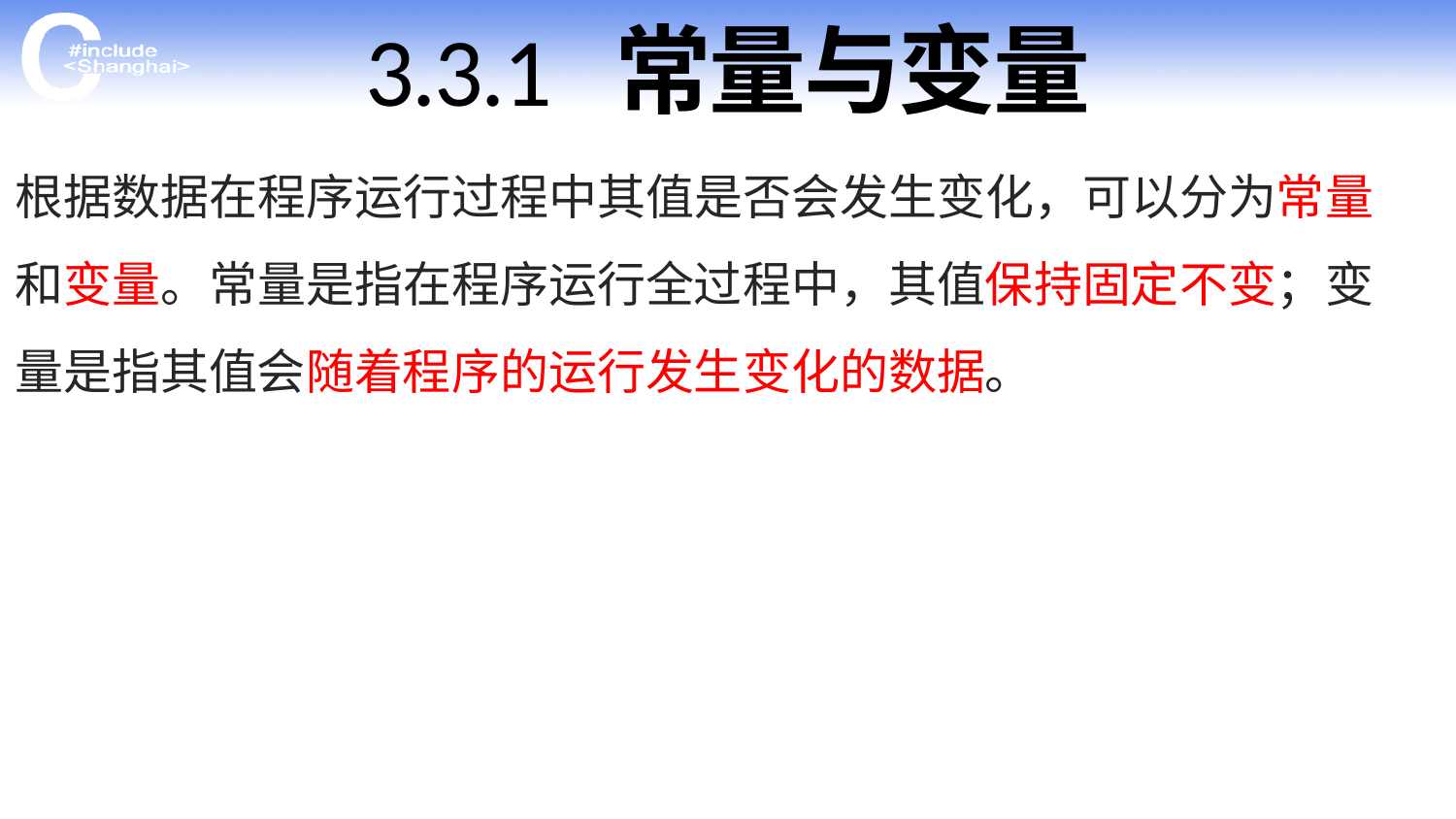

# 3.3.1  常量与变量
根据数据在程序运行过程中其值是否会发生变化，可以分为常量和变量。常量是指在程序运行全过程中，其值保持固定不变；变量是指其值会随着程序的运行发生变化的数据。